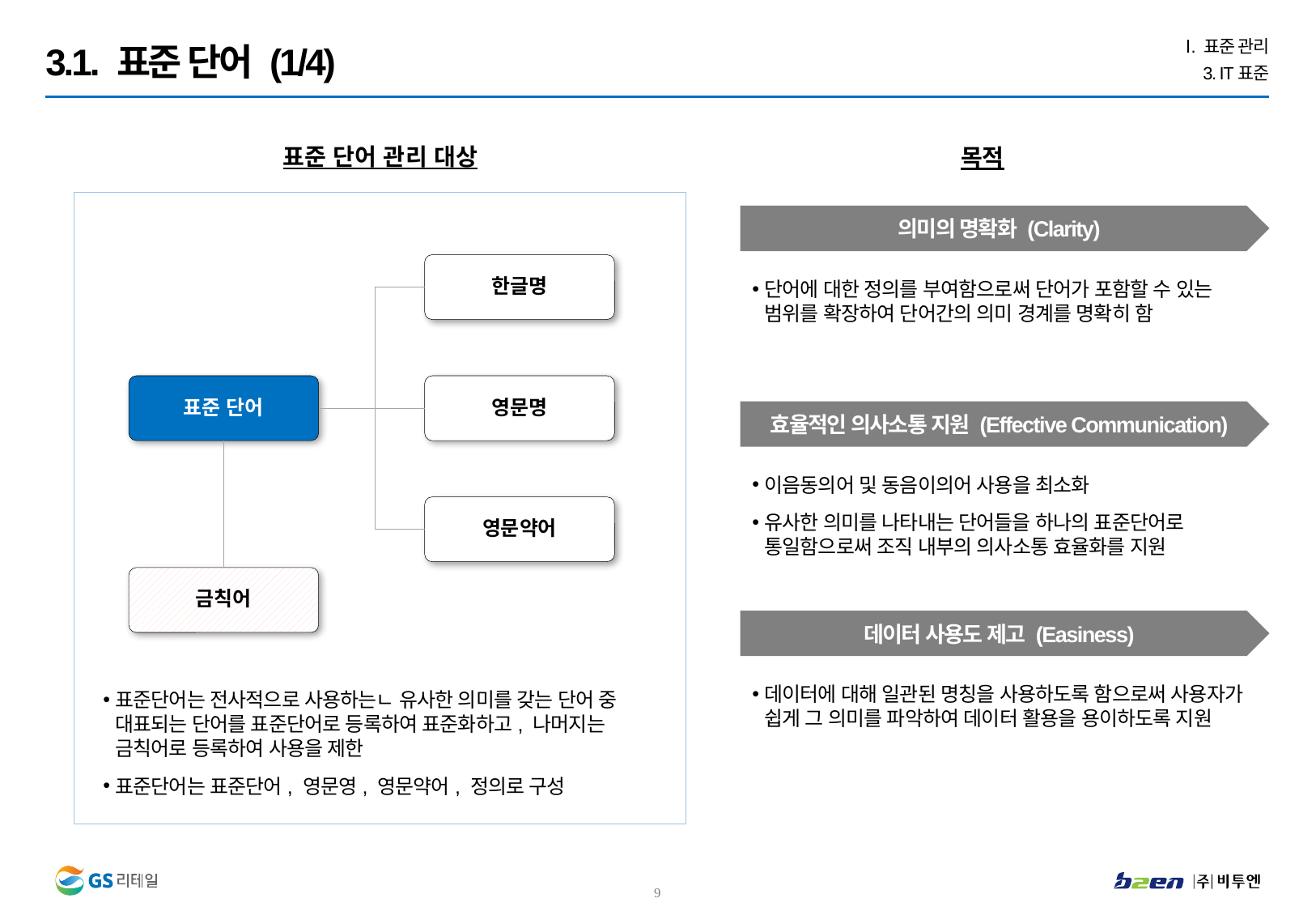

Ⅰ. 표준 관리
3. IT표준
3.1. 표준 단어 (1/4)
표준 단어 관리 대상
목적

의미의 명확화 (Clarity)
단어에 대한 정의를 부여함으로써 단어가 포함할 수 있는 범위를 확장하여 단어간의 의미 경계를 명확히 함
한글명
표준 단어
영문명
효율적인 의사소통 지원 (Effective Communication)
이음동의어 및 동음이의어 사용을 최소화
유사한 의미를 나타내는 단어들을 하나의 표준단어로 통일함으로써 조직 내부의 의사소통 효율화를 지원
영문약어
금칙어
데이터 사용도 제고 (Easiness)
데이터에 대해 일관된 명칭을 사용하도록 함으로써 사용자가 쉽게 그 의미를 파악하여 데이터 활용을 용이하도록 지원
표준단어는 전사적으로 사용하는ㄴ 유사한 의미를 갖는 단어 중 대표되는 단어를 표준단어로 등록하여 표준화하고, 나머지는 금칙어로 등록하여 사용을 제한
표준단어는 표준단어, 영문영, 영문약어, 정의로 구성
9